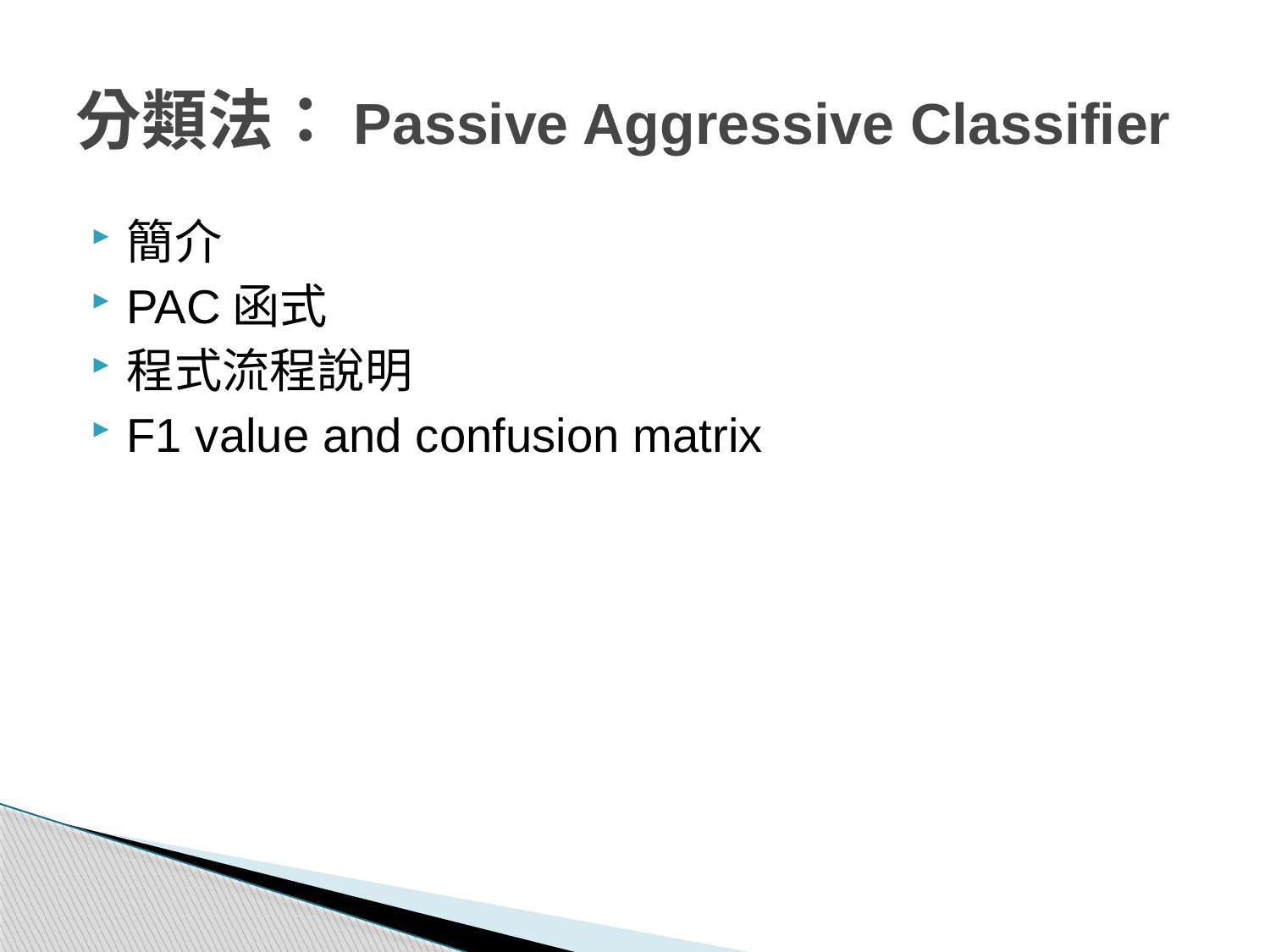

# 分類法：Passive Aggressive Classifier
簡介
PAC函式
程式流程說明
F1 value and confusion matrix